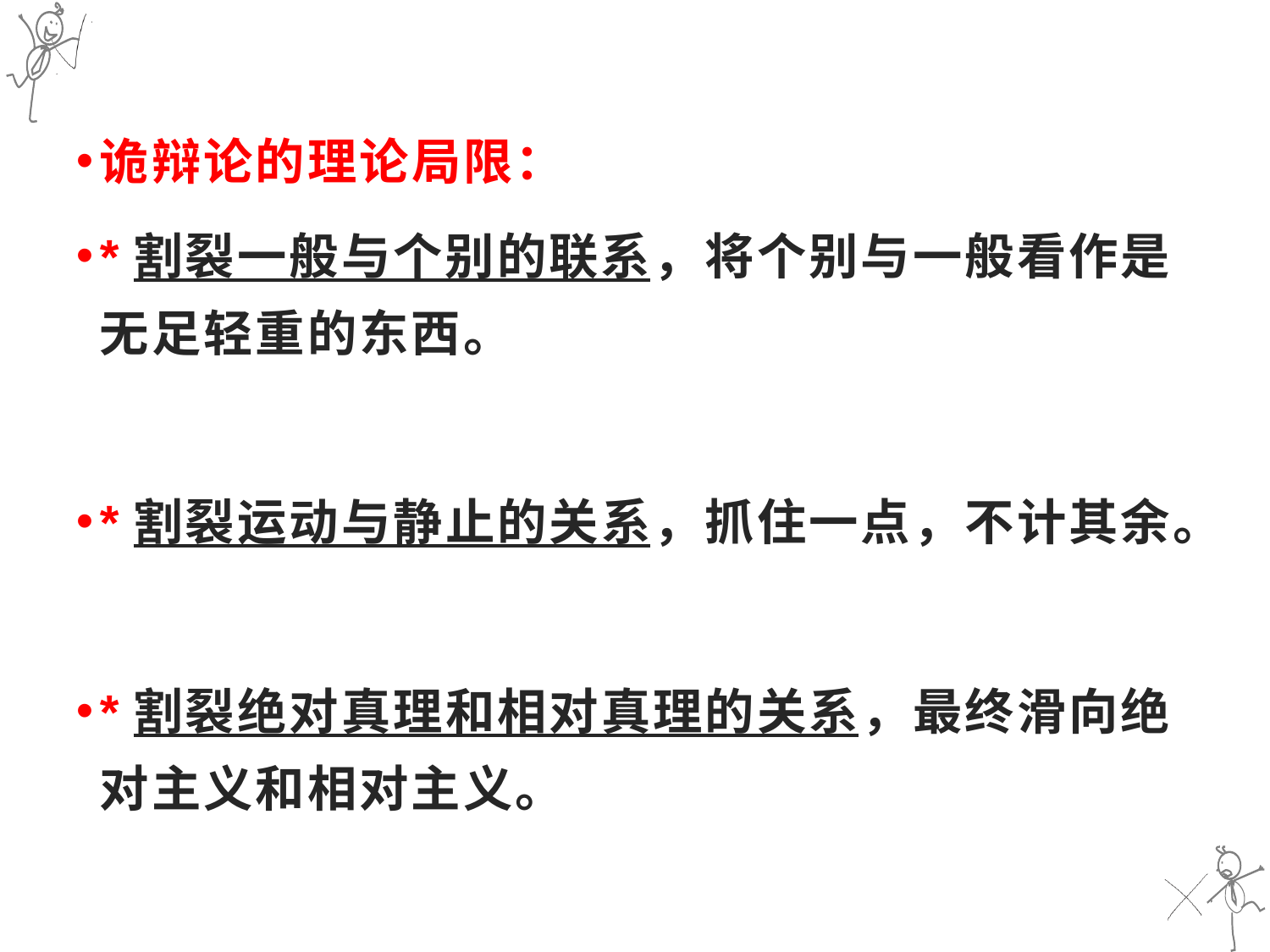

诡辩论的理论局限：
*割裂一般与个别的联系，将个别与一般看作是无足轻重的东西。

*割裂运动与静止的关系，抓住一点，不计其余。

*割裂绝对真理和相对真理的关系，最终滑向绝对主义和相对主义。